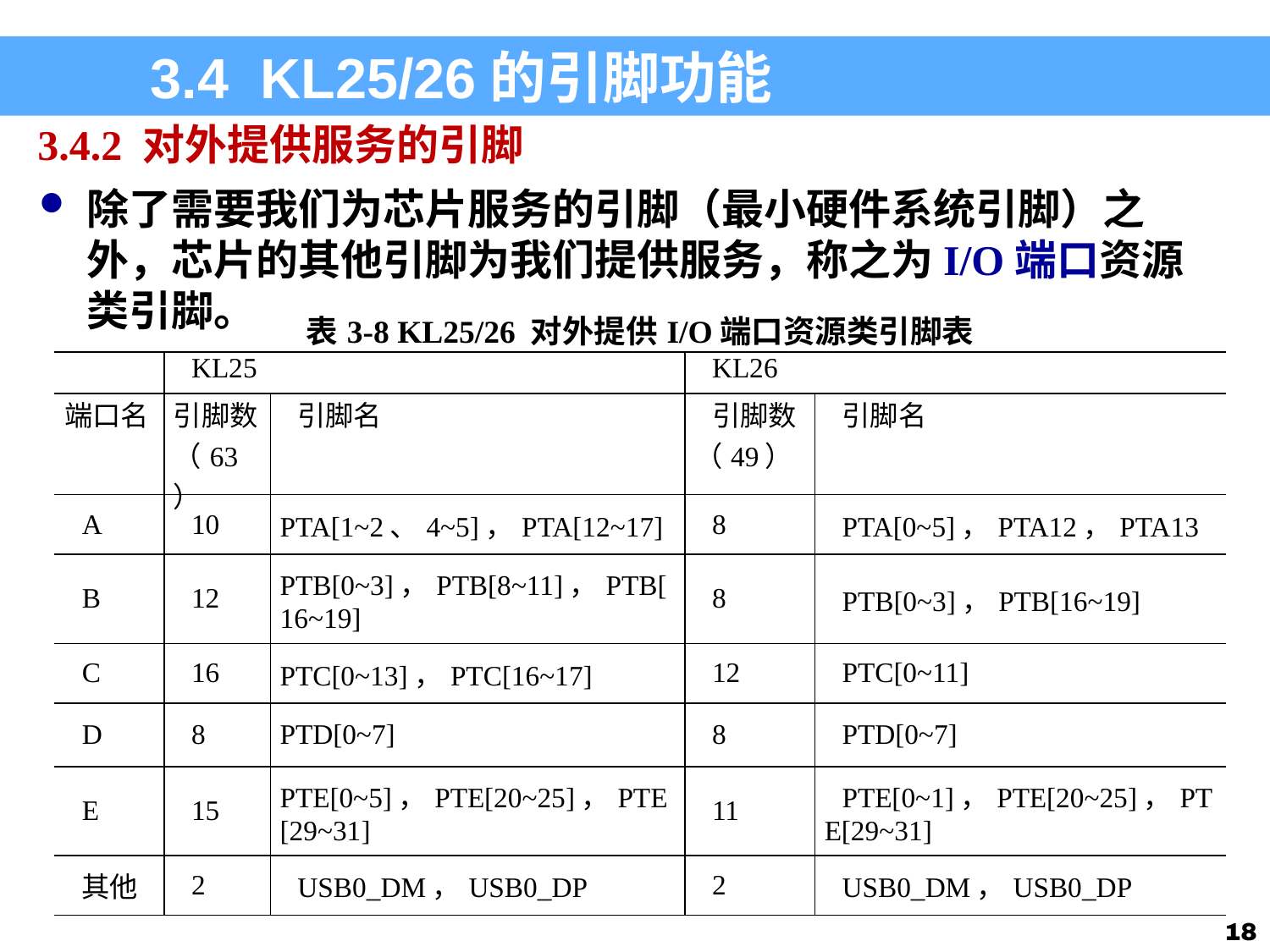

3.4  KL25/26的引脚功能
3.4.2 对外提供服务的引脚
除了需要我们为芯片服务的引脚（最小硬件系统引脚）之外，芯片的其他引脚为我们提供服务，称之为I/O端口资源类引脚。

| 表3-8 KL25/26 对外提供I/O端口资源类引脚表 |  |  |  |  |
| --- | --- | --- | --- | --- |
|  | KL25 |  | KL26 |  |
| 端口名 | 引脚数（63） | 引脚名 | 引脚数（49） | 引脚名 |
| A | 10 | PTA[1~2、4~5]，PTA[12~17] | 8 | PTA[0~5]，PTA12，PTA13 |
| B | 12 | PTB[0~3]，PTB[8~11]，PTB[16~19] | 8 | PTB[0~3]，PTB[16~19] |
| C | 16 | PTC[0~13]，PTC[16~17] | 12 | PTC[0~11] |
| D | 8 | PTD[0~7] | 8 | PTD[0~7] |
| E | 15 | PTE[0~5]，PTE[20~25]，PTE[29~31] | 11 | PTE[0~1]，PTE[20~25]，PTE[29~31] |
| 其他 | 2 | USB0\_DM，USB0\_DP | 2 | USB0\_DM，USB0\_DP |
18